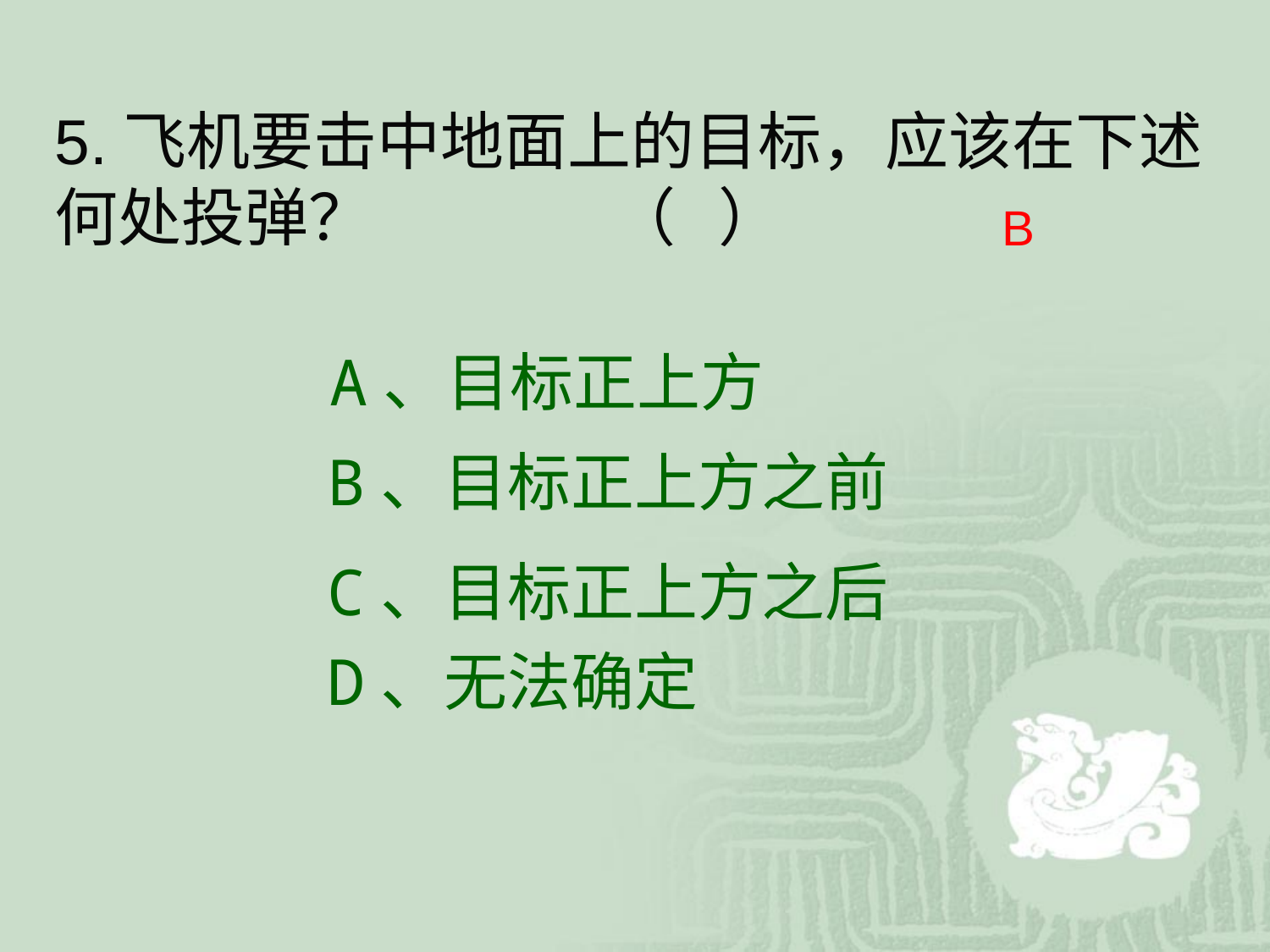

5.飞机要击中地面上的目标，应该在下述何处投弹？                 （   ）
B
A、目标正上方
B、目标正上方之前
C、目标正上方之后
D、无法确定